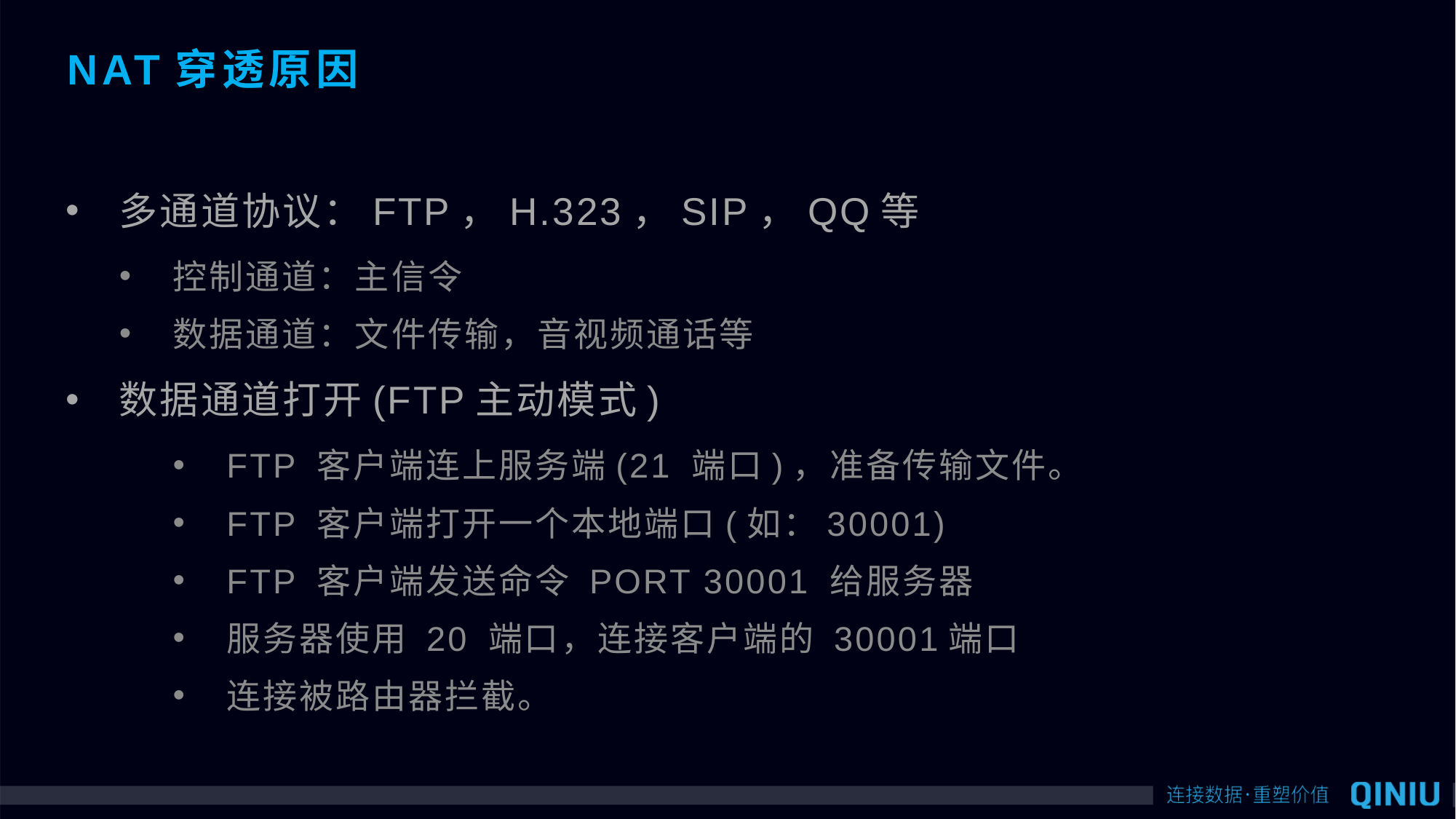

# NAT穿透原因
多通道协议：FTP，H.323，SIP，QQ等
控制通道：主信令
数据通道：文件传输，音视频通话等
数据通道打开(FTP主动模式)
FTP 客户端连上服务端(21 端口)，准备传输文件。
FTP 客户端打开一个本地端口(如：30001)
FTP 客户端发送命令 PORT 30001 给服务器
服务器使用 20 端口，连接客户端的 30001端口
连接被路由器拦截。